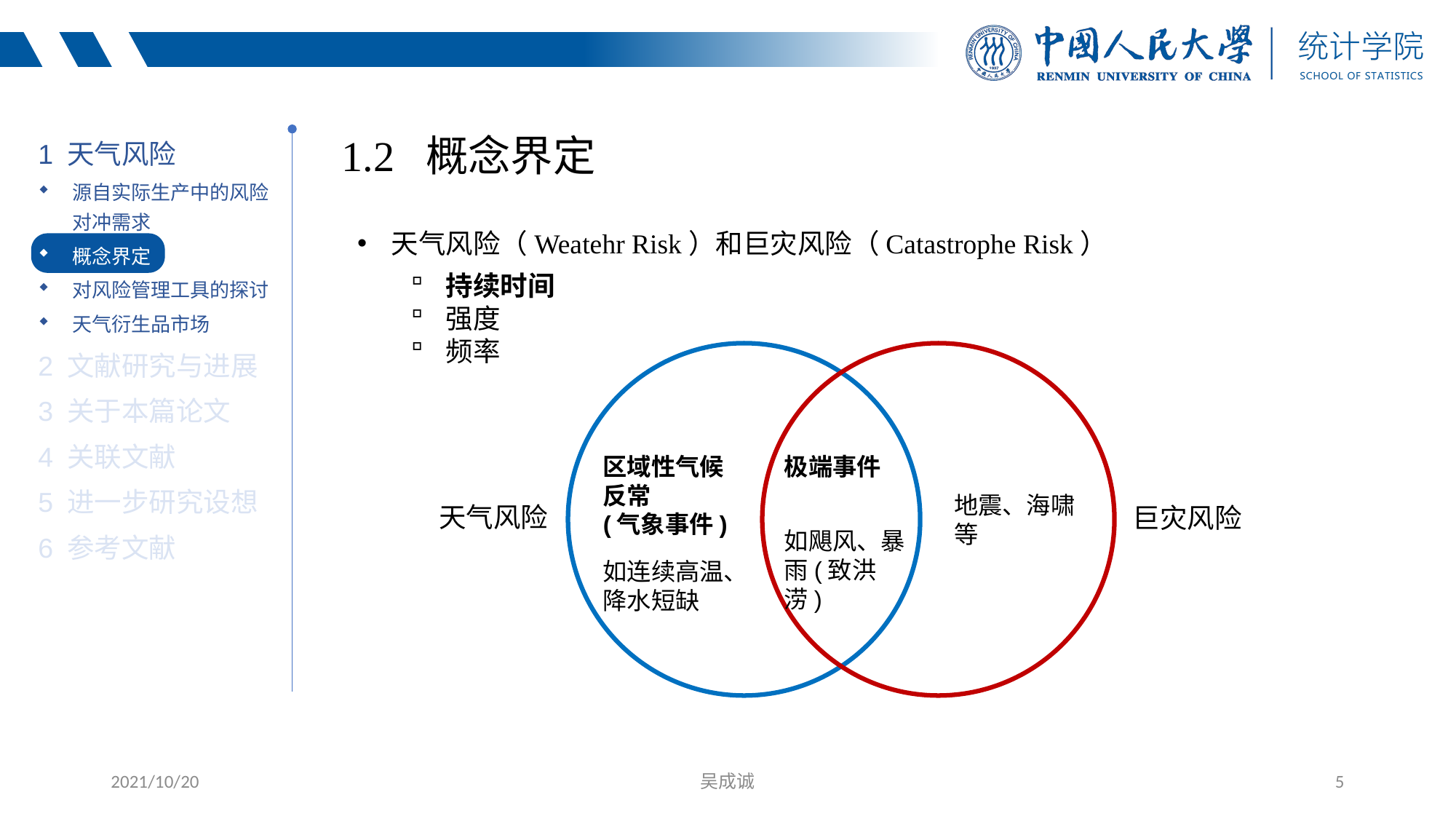

1 天气风险
源自实际生产中的风险对冲需求
概念界定
对风险管理工具的探讨
天气衍生品市场
2 文献研究与进展
3 关于本篇论文
4 关联文献
5 进一步研究设想
6 参考文献
1.2  概念界定
天气风险（Weatehr Risk）和巨灾风险（Catastrophe Risk）
持续时间
强度
频率

区域性气候反常
(气象事件)
如连续高温、降水短缺
极端事件
如飓风、暴雨(致洪涝)
地震、海啸等
天气风险
巨灾风险
2021/10/20
吴成诚
5